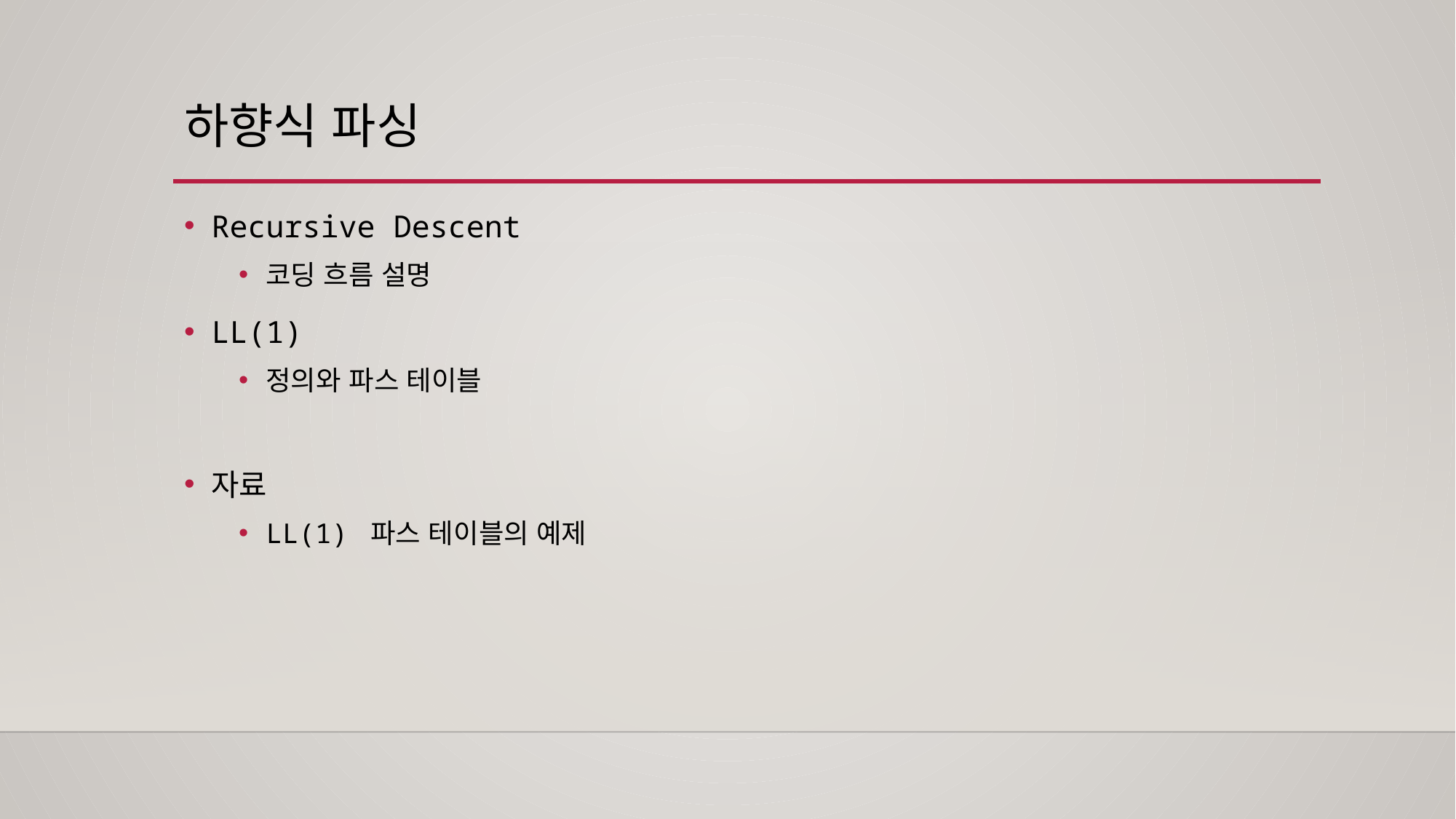

# 하향식 파싱
Recursive Descent
코딩 흐름 설명
LL(1)
정의와 파스 테이블

자료
LL(1) 파스 테이블의 예제